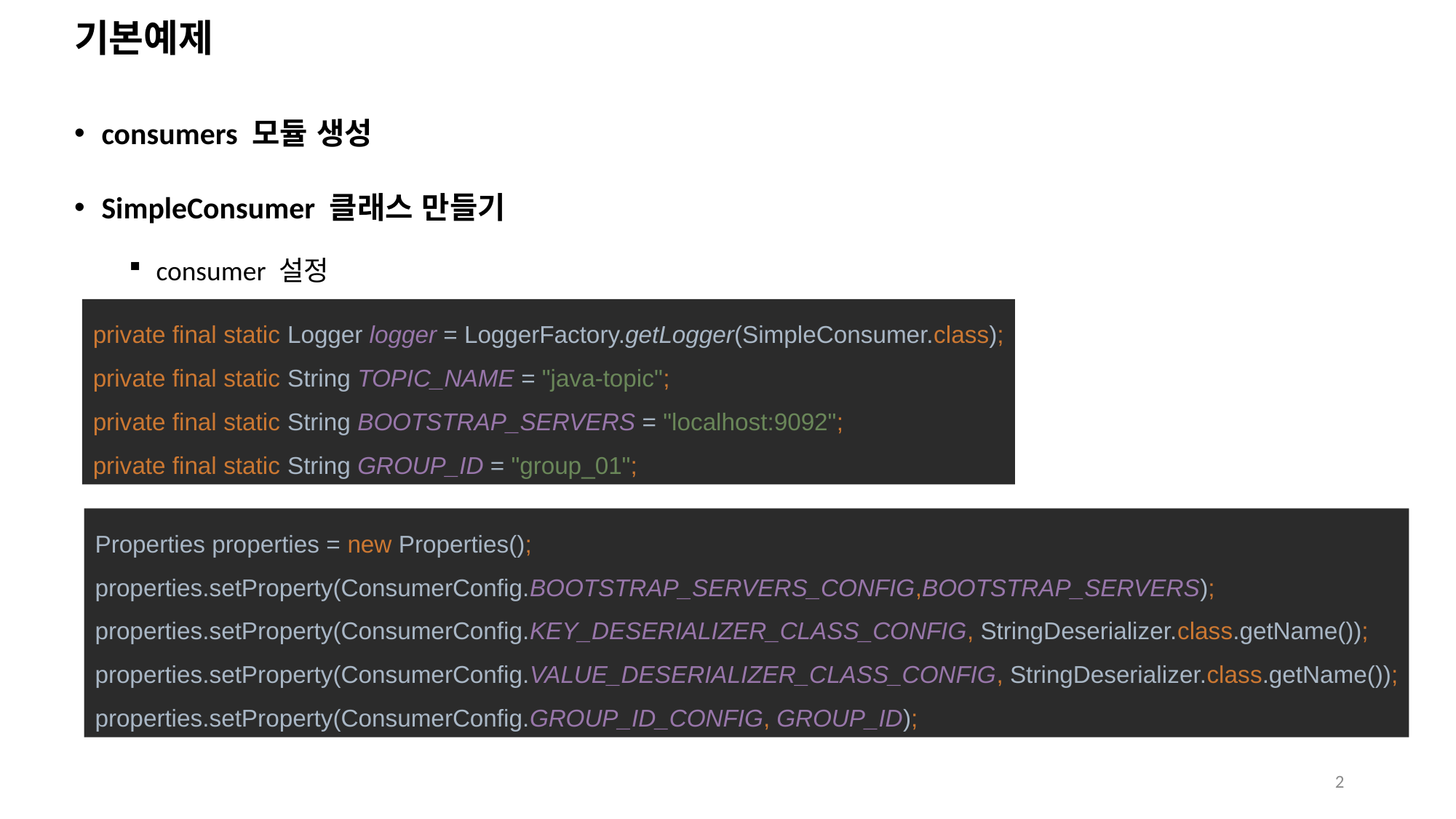

# 기본예제
consumers 모듈 생성
SimpleConsumer 클래스 만들기
consumer 설정

private final static Logger logger = LoggerFactory.getLogger(SimpleConsumer.class);
private final static String TOPIC_NAME = "java-topic";
private final static String BOOTSTRAP_SERVERS = "localhost:9092";
private final static String GROUP_ID = "group_01";
Properties properties = new Properties();
properties.setProperty(ConsumerConfig.BOOTSTRAP_SERVERS_CONFIG,BOOTSTRAP_SERVERS);
properties.setProperty(ConsumerConfig.KEY_DESERIALIZER_CLASS_CONFIG, StringDeserializer.class.getName());
properties.setProperty(ConsumerConfig.VALUE_DESERIALIZER_CLASS_CONFIG, StringDeserializer.class.getName());
properties.setProperty(ConsumerConfig.GROUP_ID_CONFIG, GROUP_ID);
2